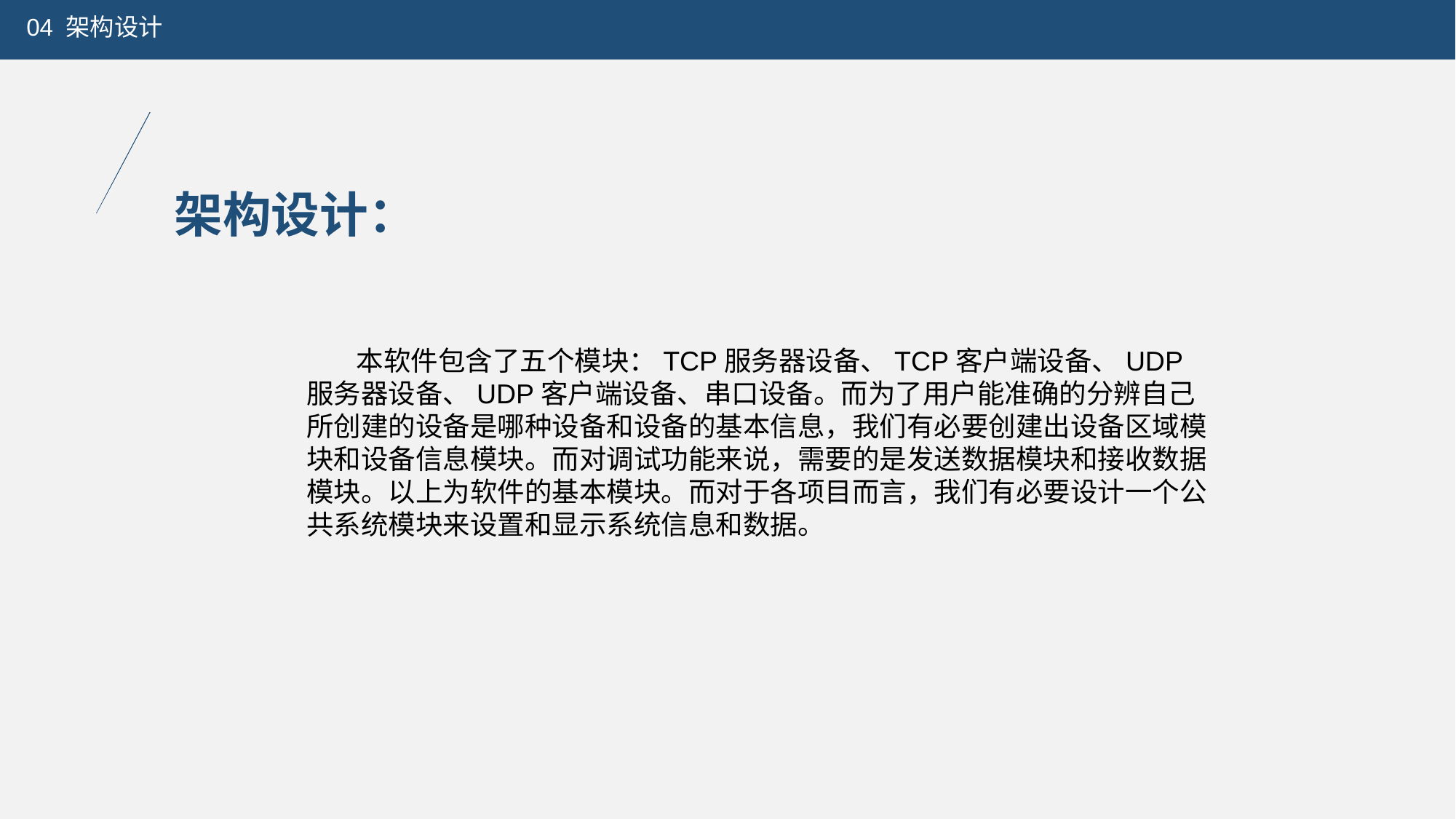

04 架构设计

架构设计：
       本软件包含了五个模块：TCP服务器设备、TCP客户端设备、UDP服务器设备、UDP客户端设备、串口设备。而为了用户能准确的分辨自己所创建的设备是哪种设备和设备的基本信息，我们有必要创建出设备区域模块和设备信息模块。而对调试功能来说，需要的是发送数据模块和接收数据模块。以上为软件的基本模块。而对于各项目而言，我们有必要设计一个公共系统模块来设置和显示系统信息和数据。